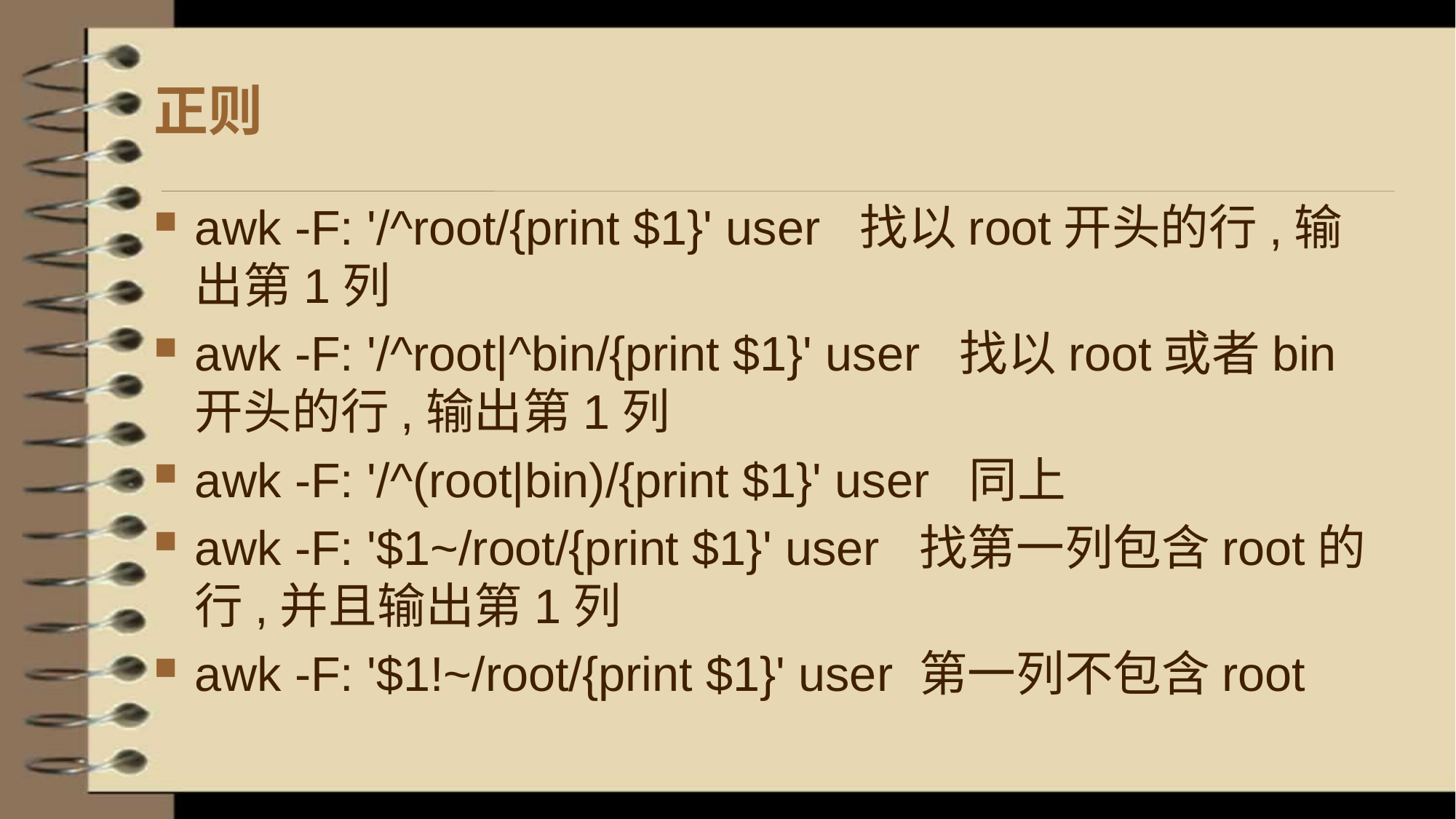

# 正则
awk -F: '/^root/{print $1}' user  找以root开头的行,输出第1列
awk -F: '/^root|^bin/{print $1}' user  找以root或者bin开头的行,输出第1列
awk -F: '/^(root|bin)/{print $1}' user  同上
awk -F: '$1~/root/{print $1}' user  找第一列包含root的行,并且输出第1列
awk -F: '$1!~/root/{print $1}' user 第一列不包含root